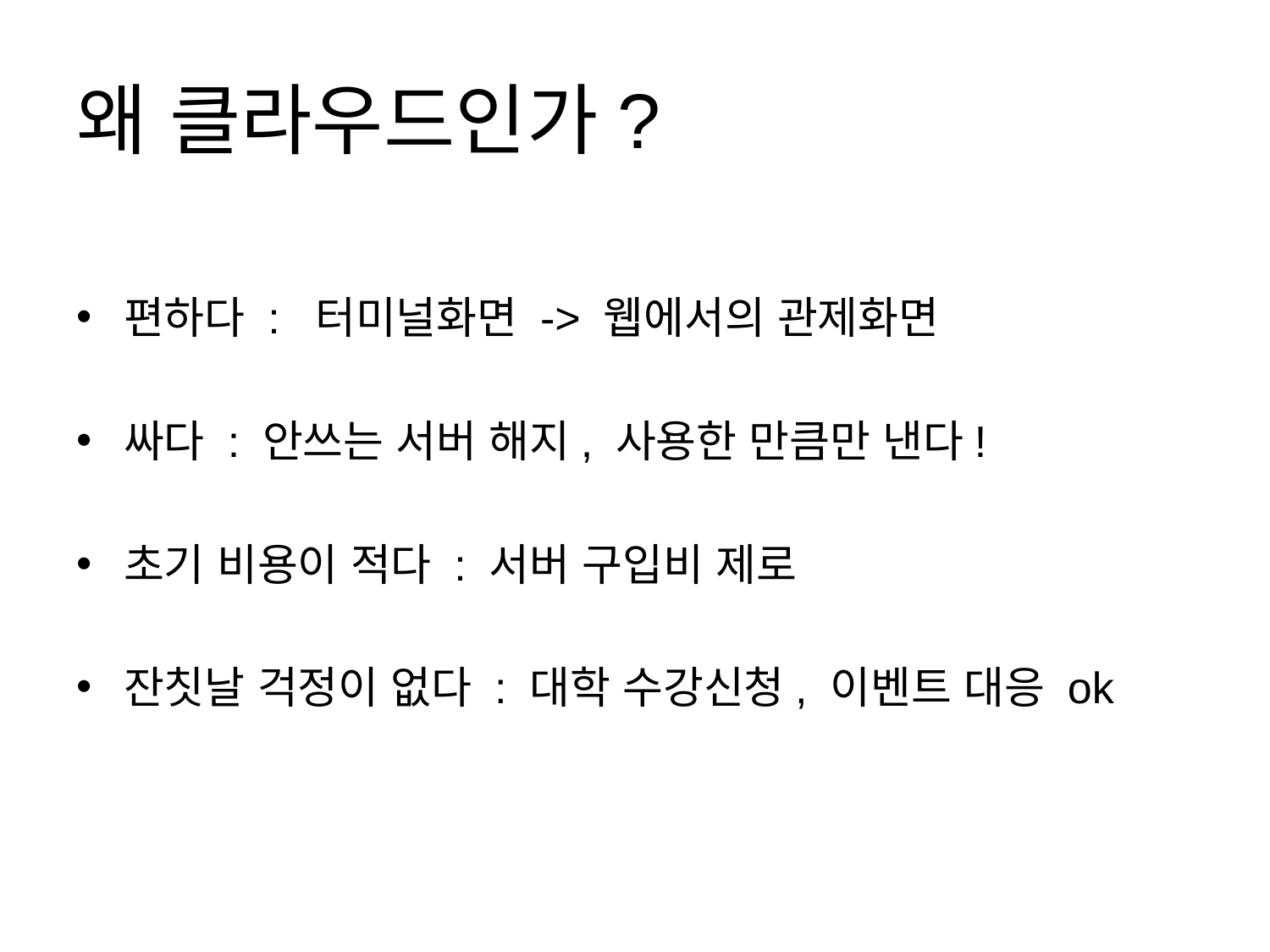

# 왜 클라우드인가?

편하다 :  터미널화면 -> 웹에서의 관제화면

싸다 : 안쓰는 서버 해지, 사용한 만큼만 낸다!

초기 비용이 적다 : 서버 구입비 제로

잔칫날 걱정이 없다 : 대학 수강신청, 이벤트 대응 ok